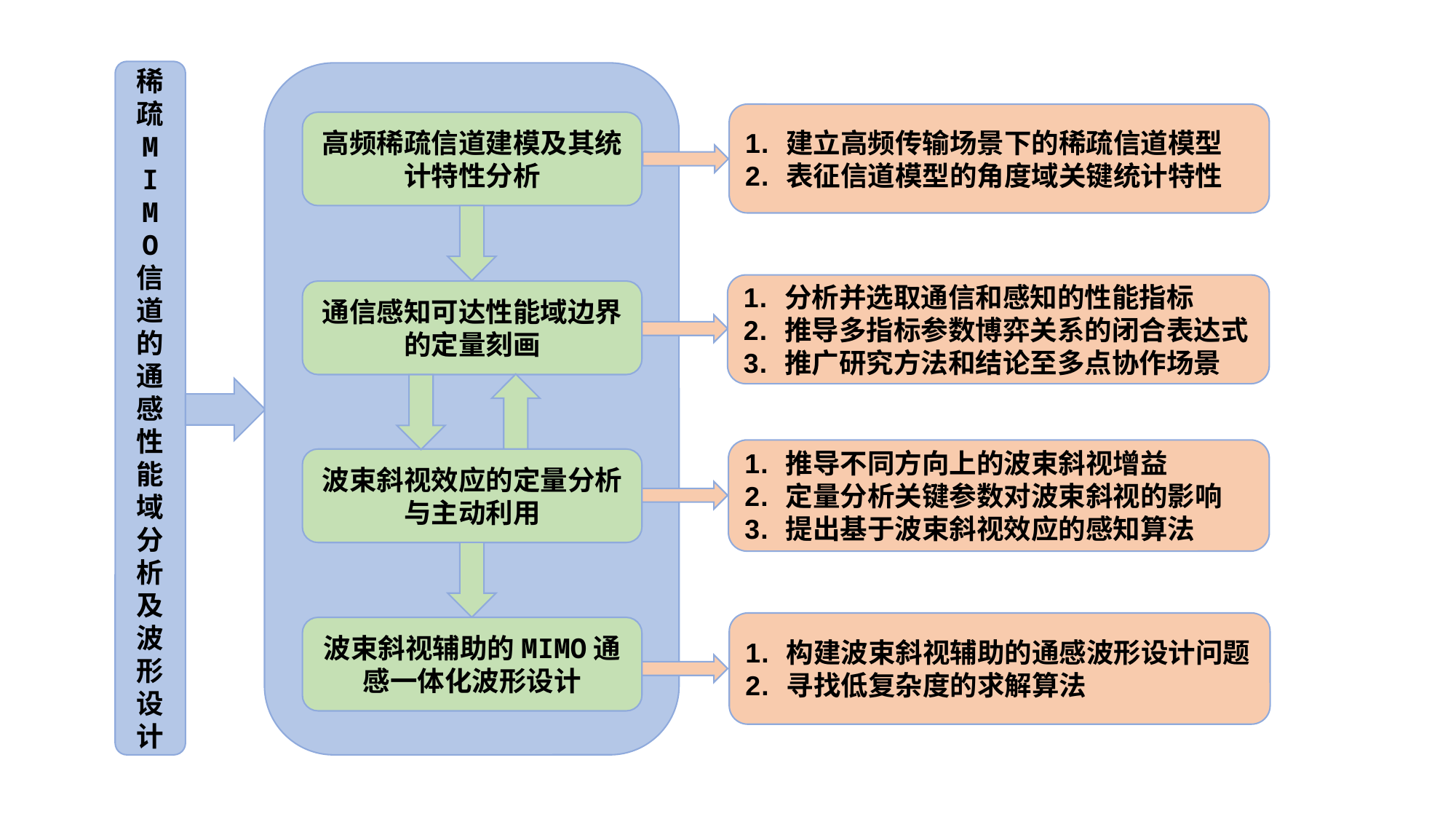

稀疏
M
I
M
O
信道的通感性能域分析及波形设计

建立高频传输场景下的稀疏信道模型
表征信道模型的角度域关键统计特性
高频稀疏信道建模及其统计特性分析

分析并选取通信和感知的性能指标
推导多指标参数博弈关系的闭合表达式
推广研究方法和结论至多点协作场景
通信感知可达性能域边界的定量刻画

推导不同方向上的波束斜视增益
定量分析关键参数对波束斜视的影响
提出基于波束斜视效应的感知算法
波束斜视效应的定量分析与主动利用

构建波束斜视辅助的通感波形设计问题
寻找低复杂度的求解算法
波束斜视辅助的MIMO通感一体化波形设计